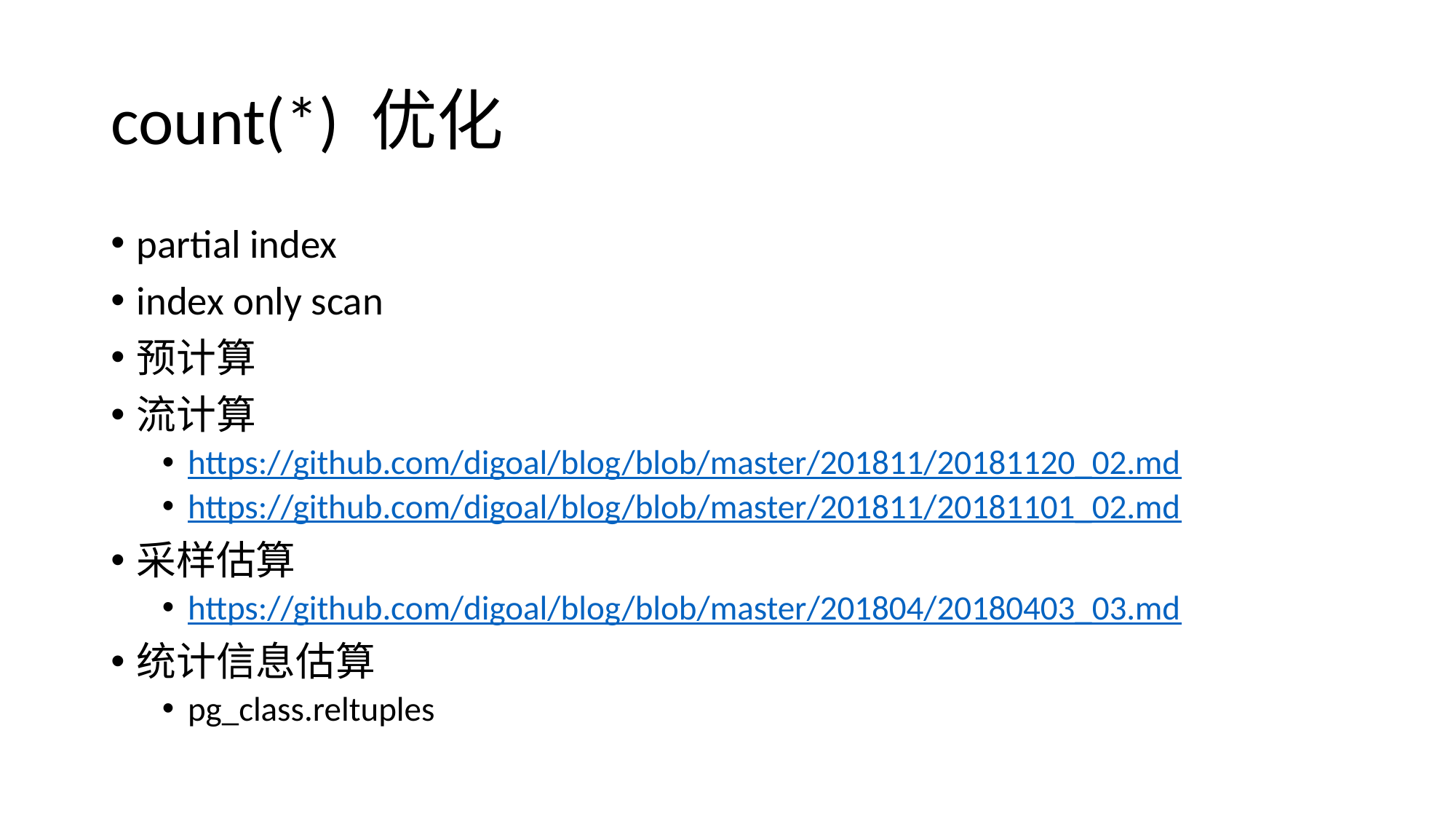

# count(*) 优化
partial index
index only scan
预计算
流计算
https://github.com/digoal/blog/blob/master/201811/20181120_02.md
https://github.com/digoal/blog/blob/master/201811/20181101_02.md
采样估算
https://github.com/digoal/blog/blob/master/201804/20180403_03.md
统计信息估算
pg_class.reltuples